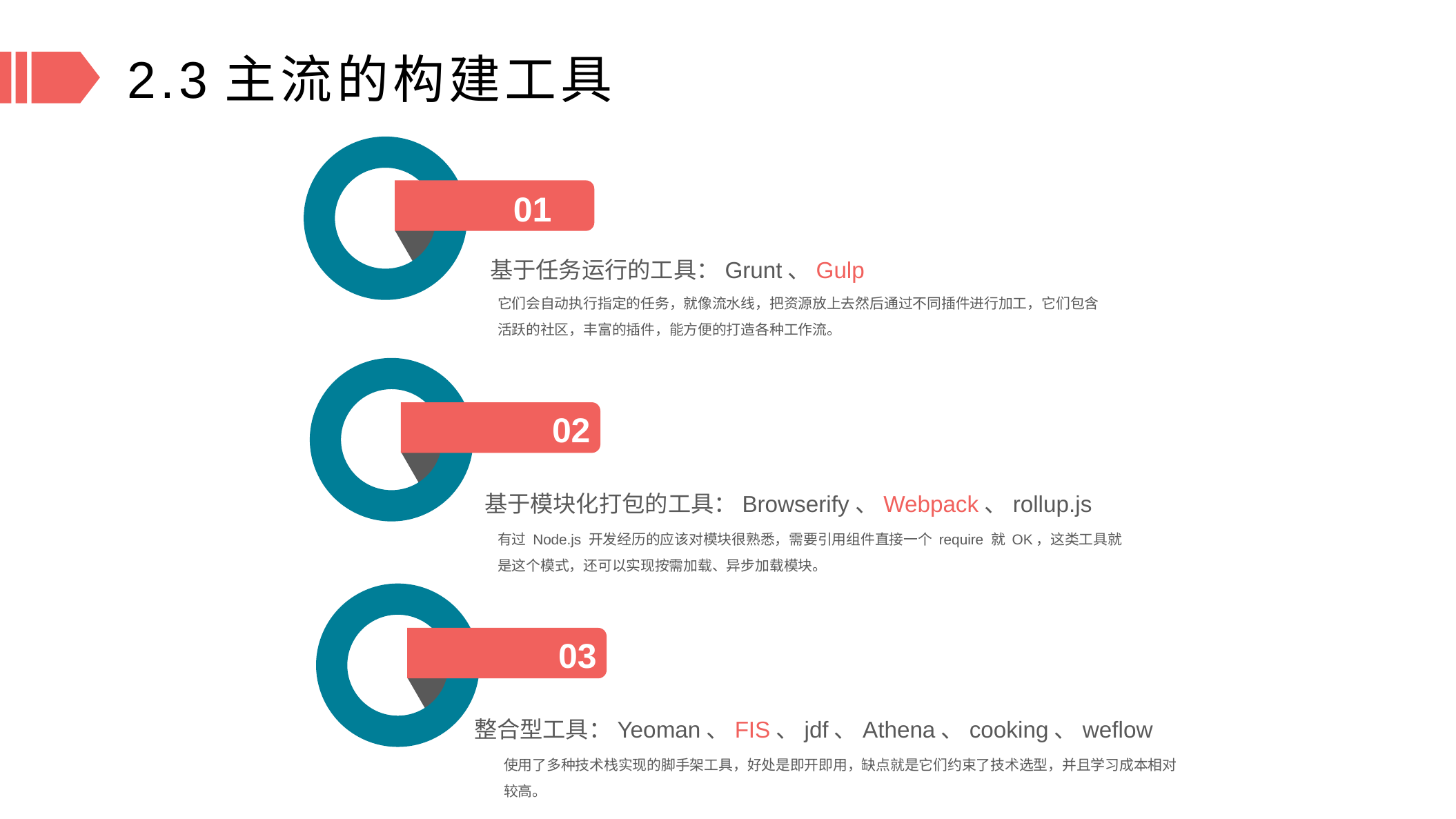

2.3主流的构建工具

01

基于任务运行的工具：Grunt、Gulp
它们会自动执行指定的任务，就像流水线，把资源放上去然后通过不同插件进行加工，它们包含活跃的社区，丰富的插件，能方便的打造各种工作流。

02

基于模块化打包的工具：Browserify、Webpack、rollup.js
有过 Node.js 开发经历的应该对模块很熟悉，需要引用组件直接一个 require 就 OK，这类工具就是这个模式，还可以实现按需加载、异步加载模块。

03

整合型工具：Yeoman、FIS、jdf、Athena、cooking、weflow
使用了多种技术栈实现的脚手架工具，好处是即开即用，缺点就是它们约束了技术选型，并且学习成本相对较高。